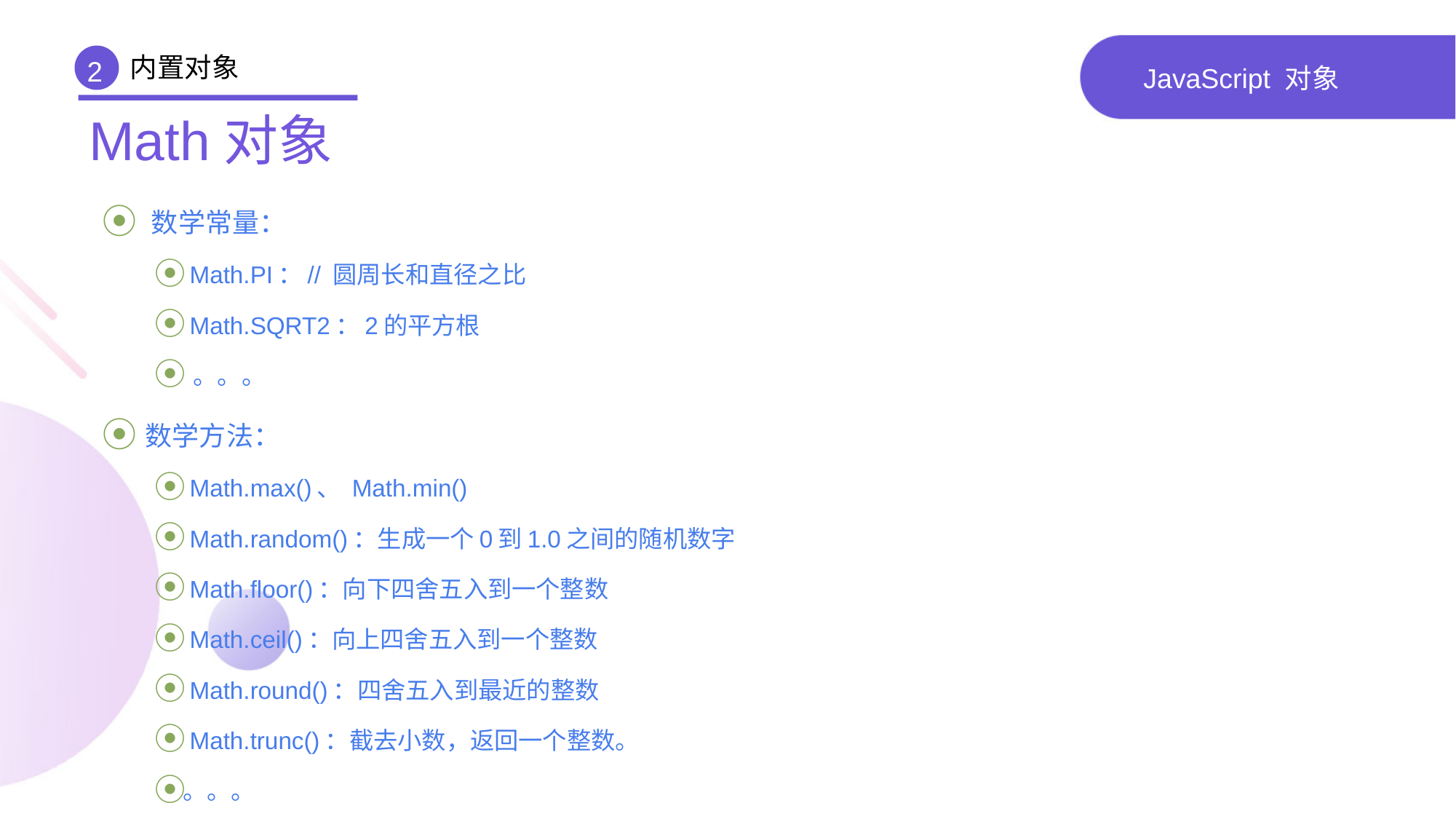

内置对象
2
# JavaScript 对象
Math对象
  数学常量：
 Math.PI：// 圆周长和直径之比
 Math.SQRT2：2的平方根
 。。。
 数学方法：
 Math.max()、 Math.min()
 Math.random()：生成一个0到1.0之间的随机数字
 Math.floor()：向下四舍五入到一个整数
 Math.ceil()：向上四舍五入到一个整数
 Math.round()：四舍五入到最近的整数
 Math.trunc()：截去小数，返回一个整数。
。。。